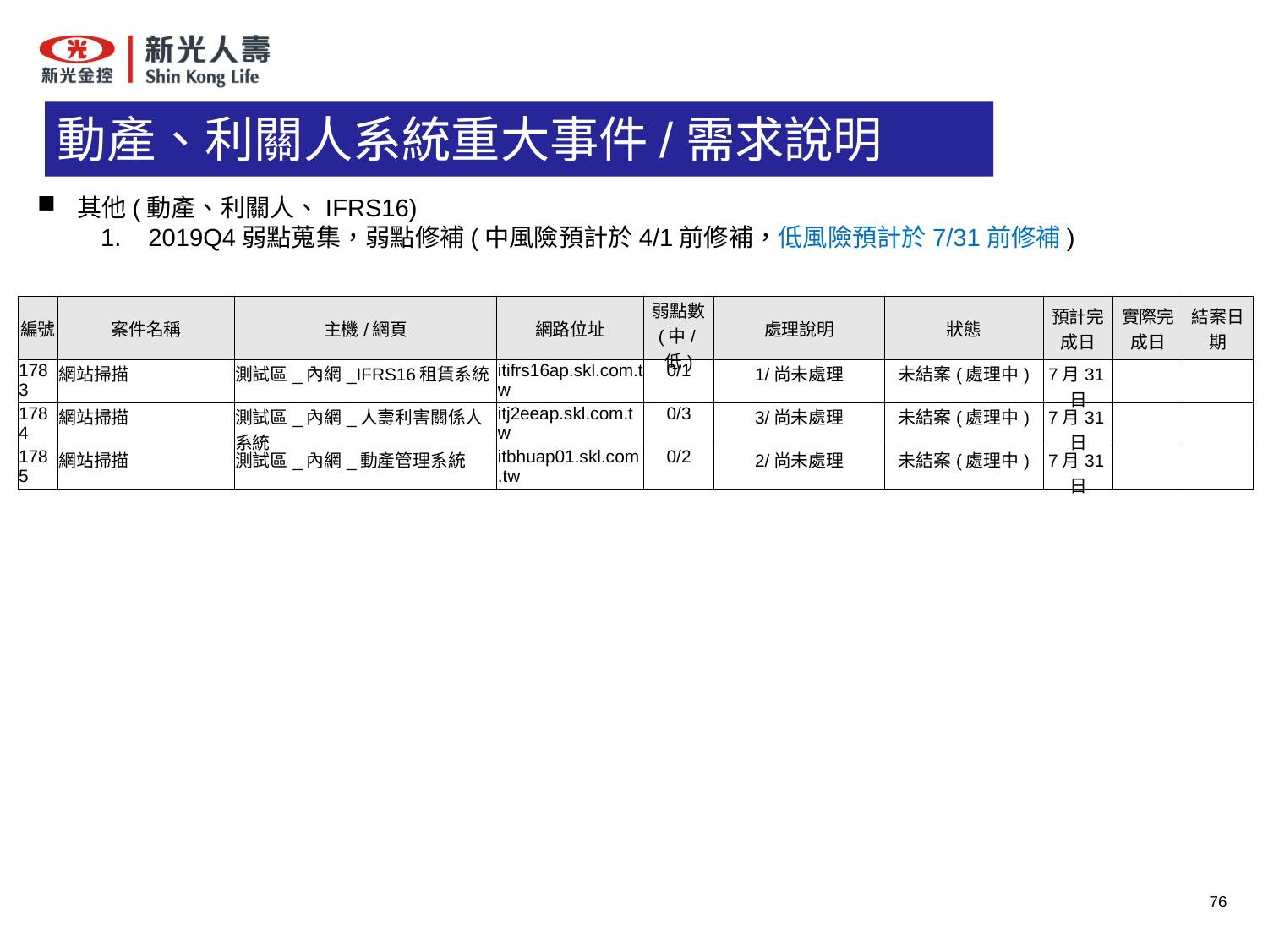

# 動產、利關人系統重大事件/需求說明
其他(動產、利關人、IFRS16)
2019Q4弱點蒐集，弱點修補(中風險預計於4/1前修補，低風險預計於7/31前修補)
| 編號 | 案件名稱 | 主機/網頁 | 網路位址 | 弱點數 (中/低) | 處理說明 | 狀態 | 預計完成日 | 實際完成日 | 結案日期 |
| --- | --- | --- | --- | --- | --- | --- | --- | --- | --- |
| 1783 | 網站掃描 | 測試區\_內網\_IFRS16租賃系統 | itifrs16ap.skl.com.tw | 0/1 | 1/尚未處理 | 未結案(處理中) | 7月31日 |  |  |
| 1784 | 網站掃描 | 測試區\_內網\_人壽利害關係人系統 | itj2eeap.skl.com.tw | 0/3 | 3/尚未處理 | 未結案(處理中) | 7月31日 |  |  |
| 1785 | 網站掃描 | 測試區\_內網\_動產管理系統 | itbhuap01.skl.com.tw | 0/2 | 2/尚未處理 | 未結案(處理中) | 7月31日 |  |  |